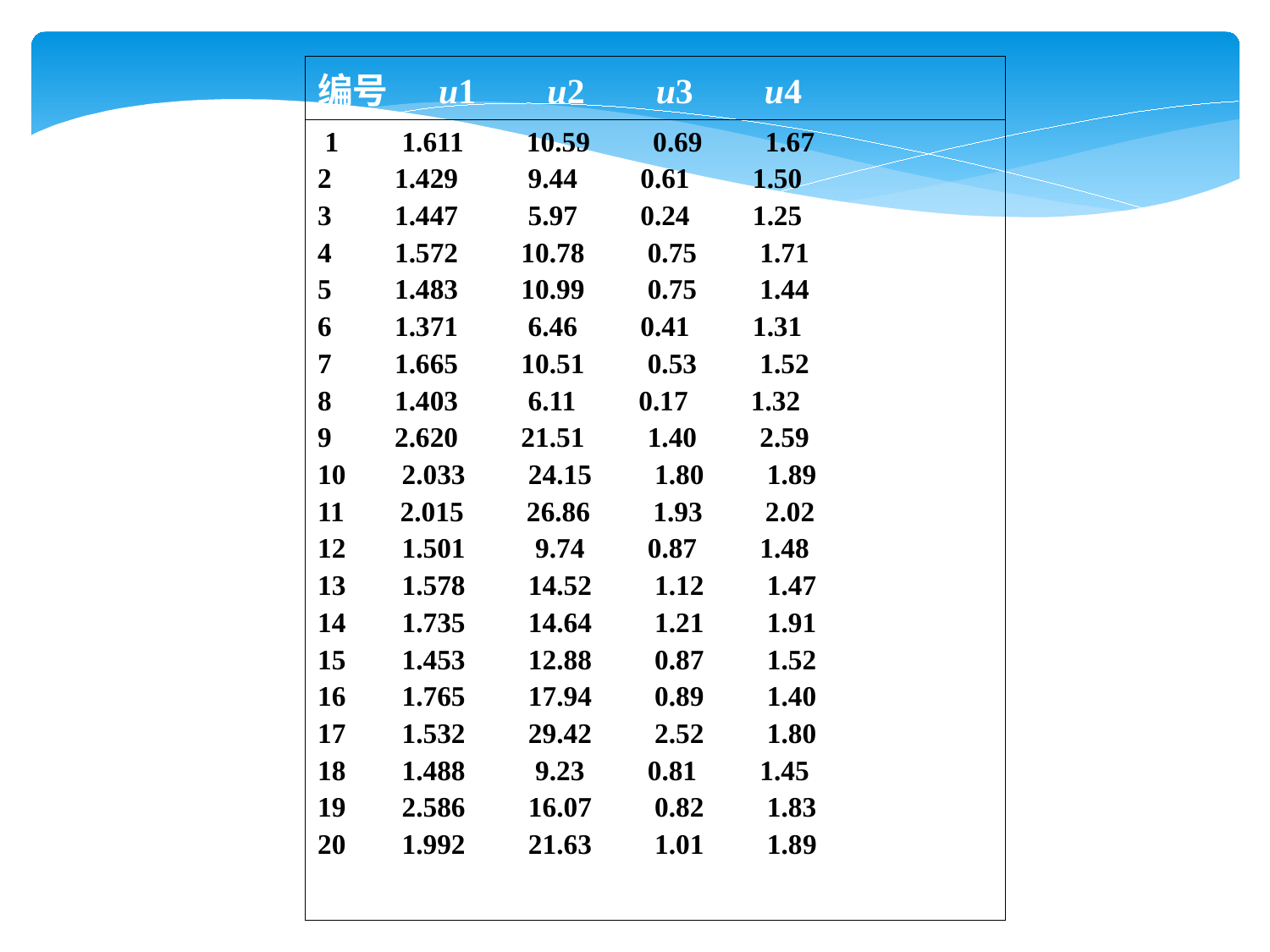

| 编号     u1        u2        u3        u4 |
| --- |
| 1         1.611         10.59         0.69         1.67 2         1.429          9.44         0.61         1.50 3         1.447          5.97         0.24         1.25 4         1.572         10.78         0.75         1.71 5         1.483         10.99         0.75         1.44 6         1.371          6.46         0.41         1.31  7         1.665         10.51         0.53         1.52 8         1.403          6.11         0.17         1.32 9         2.620         21.51         1.40         2.59 10        2.033         24.15         1.80         1.89 11        2.015         26.86         1.93         2.02 12        1.501          9.74         0.87         1.48 13        1.578         14.52         1.12         1.47 14        1.735         14.64         1.21         1.91 15        1.453         12.88         0.87         1.52 16        1.765         17.94         0.89         1.40 17        1.532         29.42         2.52         1.80 18        1.488          9.23         0.81         1.45 19        2.586         16.07         0.82         1.83 20        1.992         21.63         1.01         1.89 |